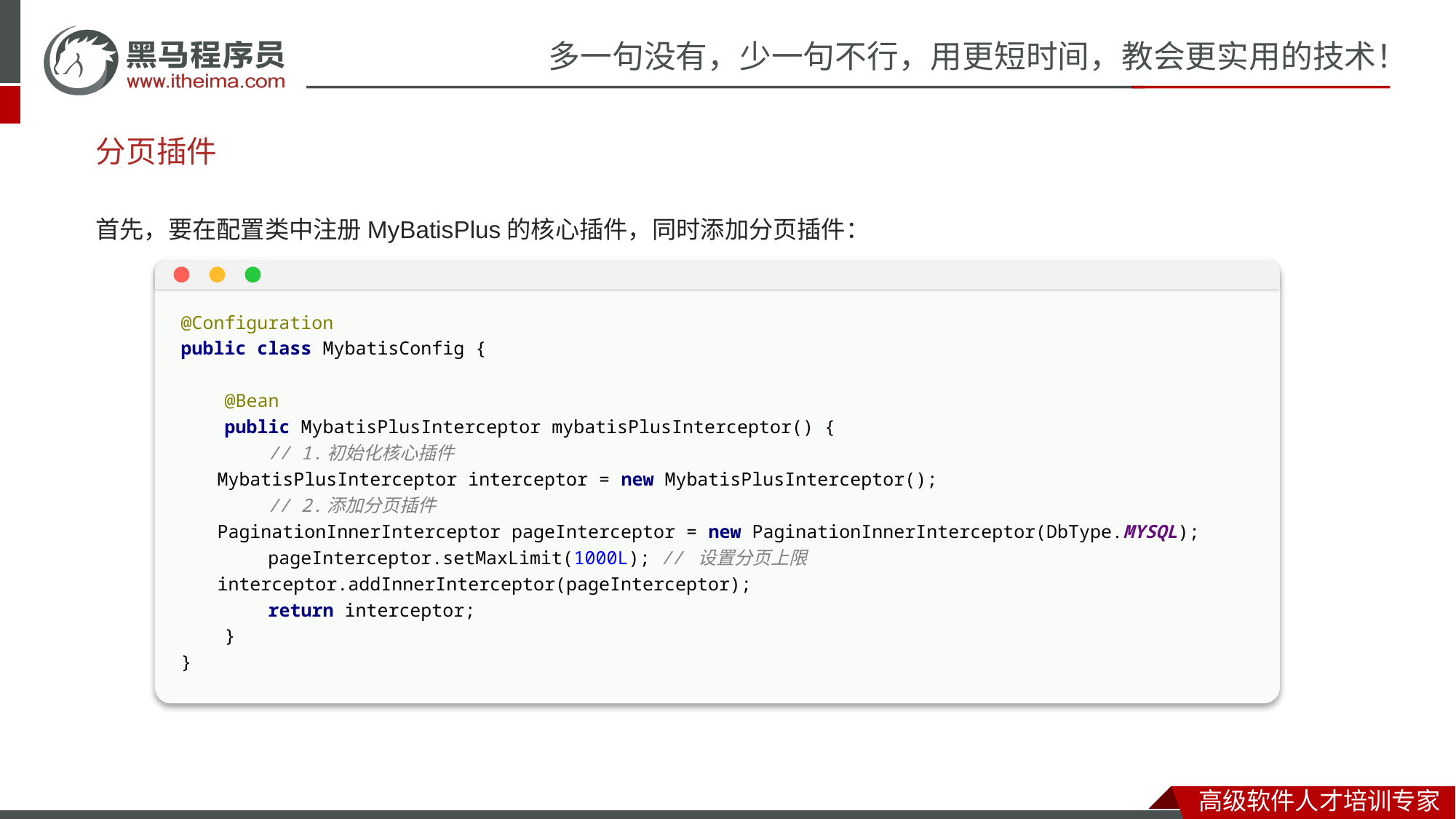

# 分页插件
首先，要在配置类中注册MyBatisPlus的核心插件，同时添加分页插件：

@Configuration
public class MybatisConfig {
    @Bean
    public MybatisPlusInterceptor mybatisPlusInterceptor() {
        // 1.初始化核心插件
        MybatisPlusInterceptor interceptor = new MybatisPlusInterceptor();
        // 2.添加分页插件
        PaginationInnerInterceptor pageInterceptor = new PaginationInnerInterceptor(DbType.MYSQL);
        pageInterceptor.setMaxLimit(1000L); // 设置分页上限
        interceptor.addInnerInterceptor(pageInterceptor);
        return interceptor;
    }
}